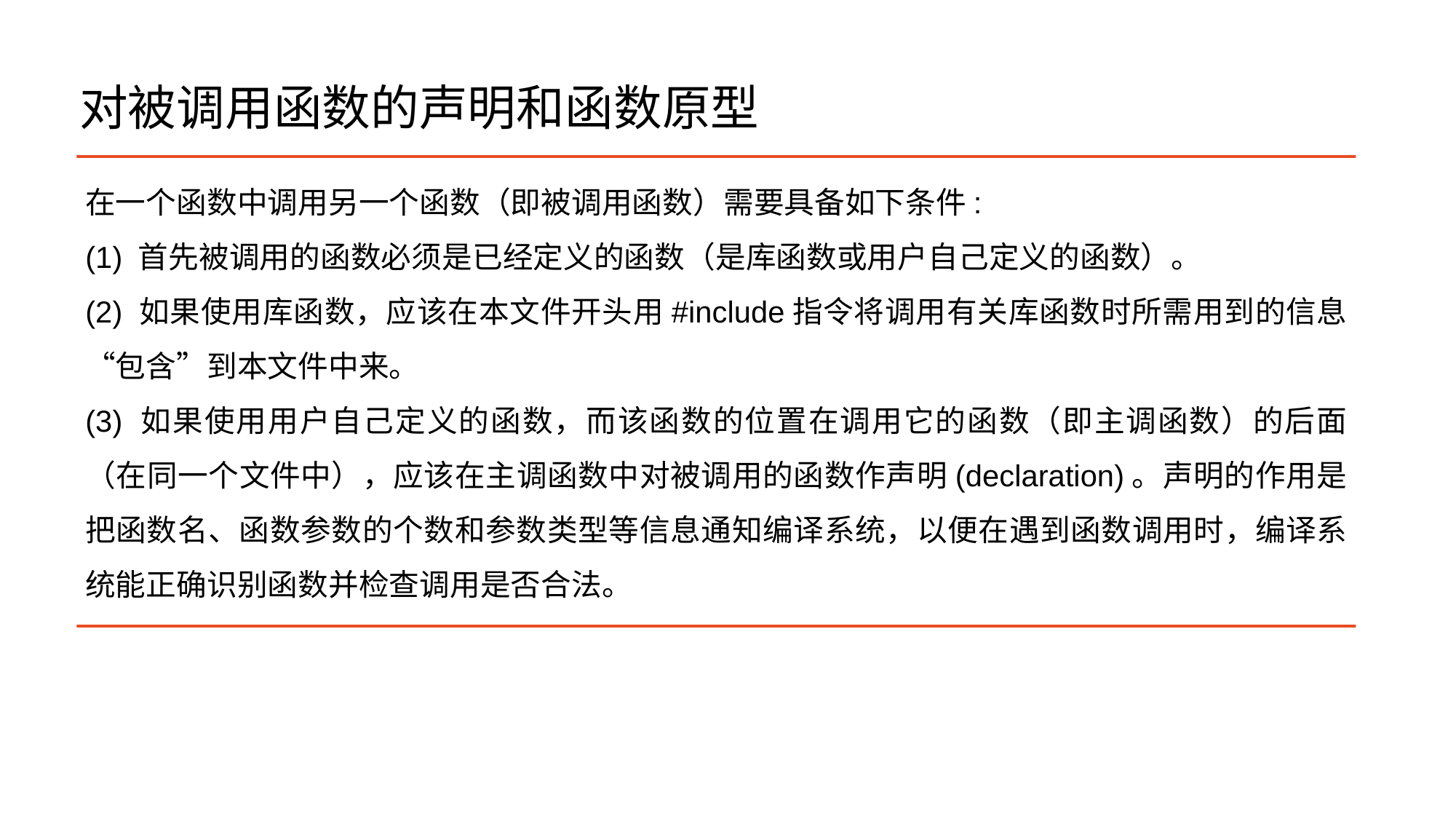

# 对被调用函数的声明和函数原型
在一个函数中调用另一个函数（即被调用函数）需要具备如下条件:
(1) 首先被调用的函数必须是已经定义的函数（是库函数或用户自己定义的函数）。
(2) 如果使用库函数，应该在本文件开头用#include指令将调用有关库函数时所需用到的信息“包含”到本文件中来。
(3) 如果使用用户自己定义的函数，而该函数的位置在调用它的函数（即主调函数）的后面（在同一个文件中），应该在主调函数中对被调用的函数作声明(declaration)。声明的作用是把函数名、函数参数的个数和参数类型等信息通知编译系统，以便在遇到函数调用时，编译系统能正确识别函数并检查调用是否合法。